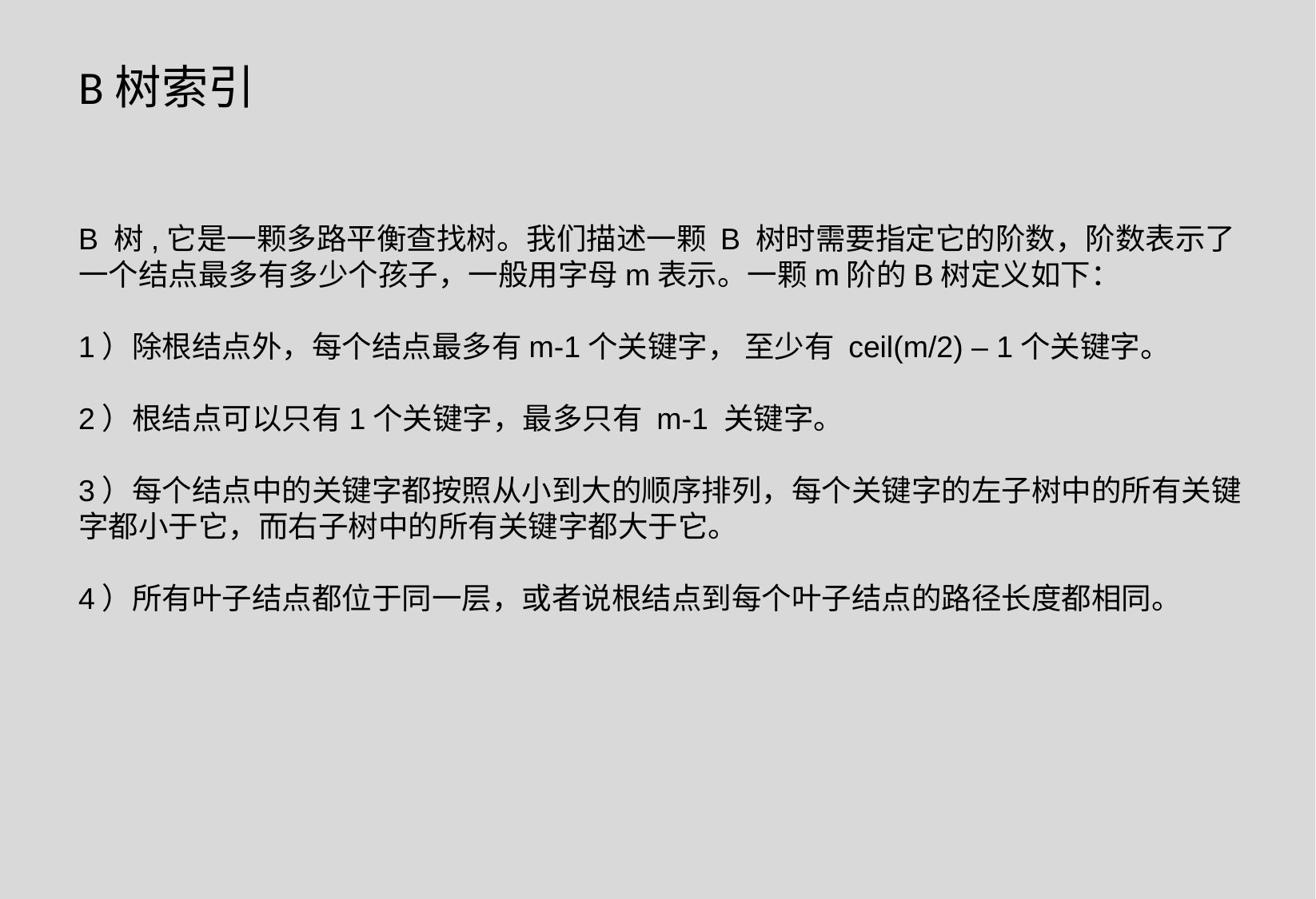

B树索引

B 树,它是一颗多路平衡查找树。我们描述一颗 B 树时需要指定它的阶数，阶数表示了一个结点最多有多少个孩子，一般用字母m表示。一颗m阶的B树定义如下：

1）除根结点外，每个结点最多有m-1个关键字， 至少有 ceil(m/2) – 1个关键字。

2）根结点可以只有1个关键字，最多只有 m-1 关键字。

3）每个结点中的关键字都按照从小到大的顺序排列，每个关键字的左子树中的所有关键字都小于它，而右子树中的所有关键字都大于它。

4）所有叶子结点都位于同一层，或者说根结点到每个叶子结点的路径长度都相同。